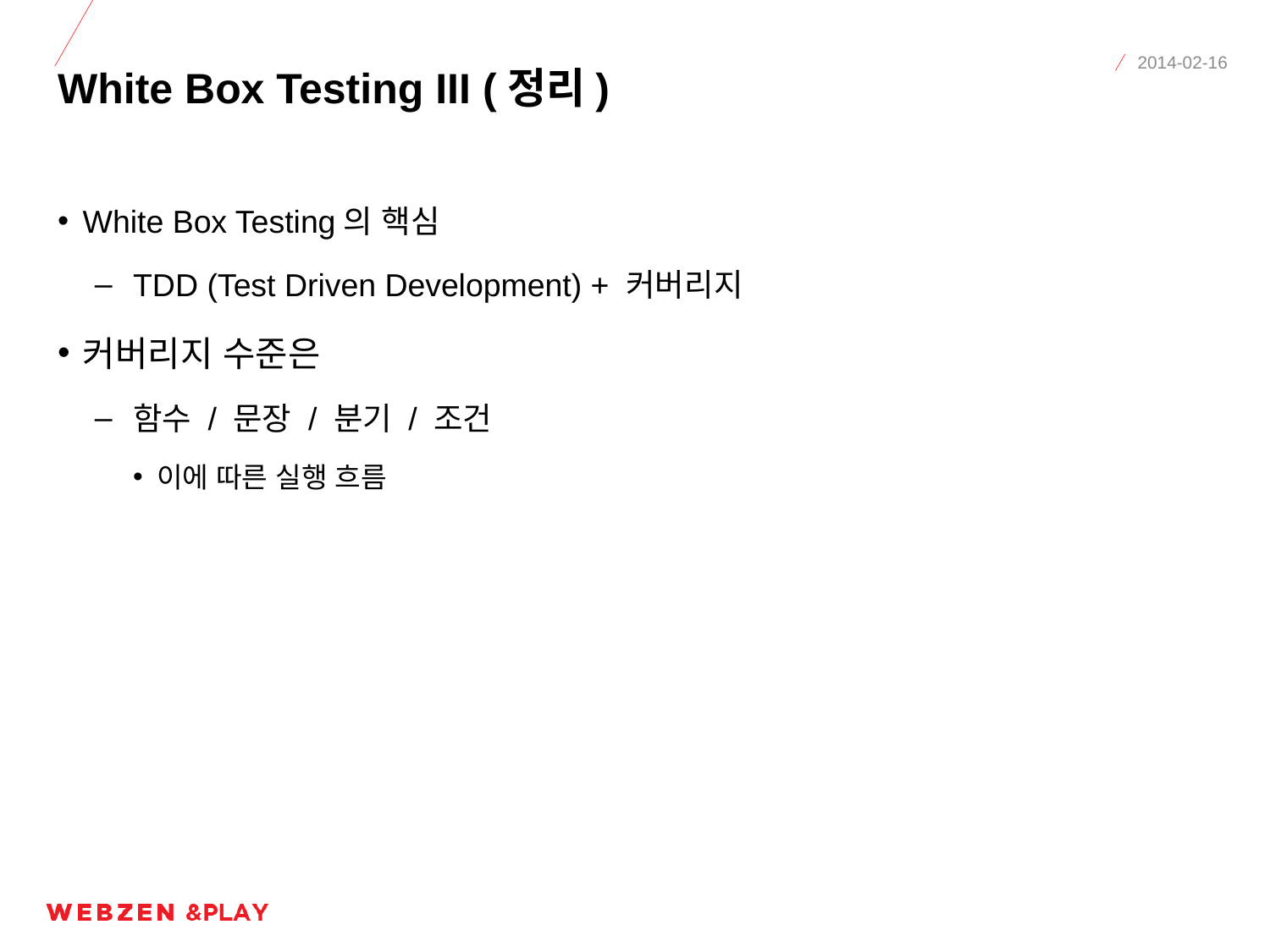

# White Box Testing III (정리)
2014-02-16
White Box Testing의 핵심
TDD (Test Driven Development) + 커버리지
커버리지 수준은
함수 / 문장 / 분기 / 조건
이에 따른 실행 흐름